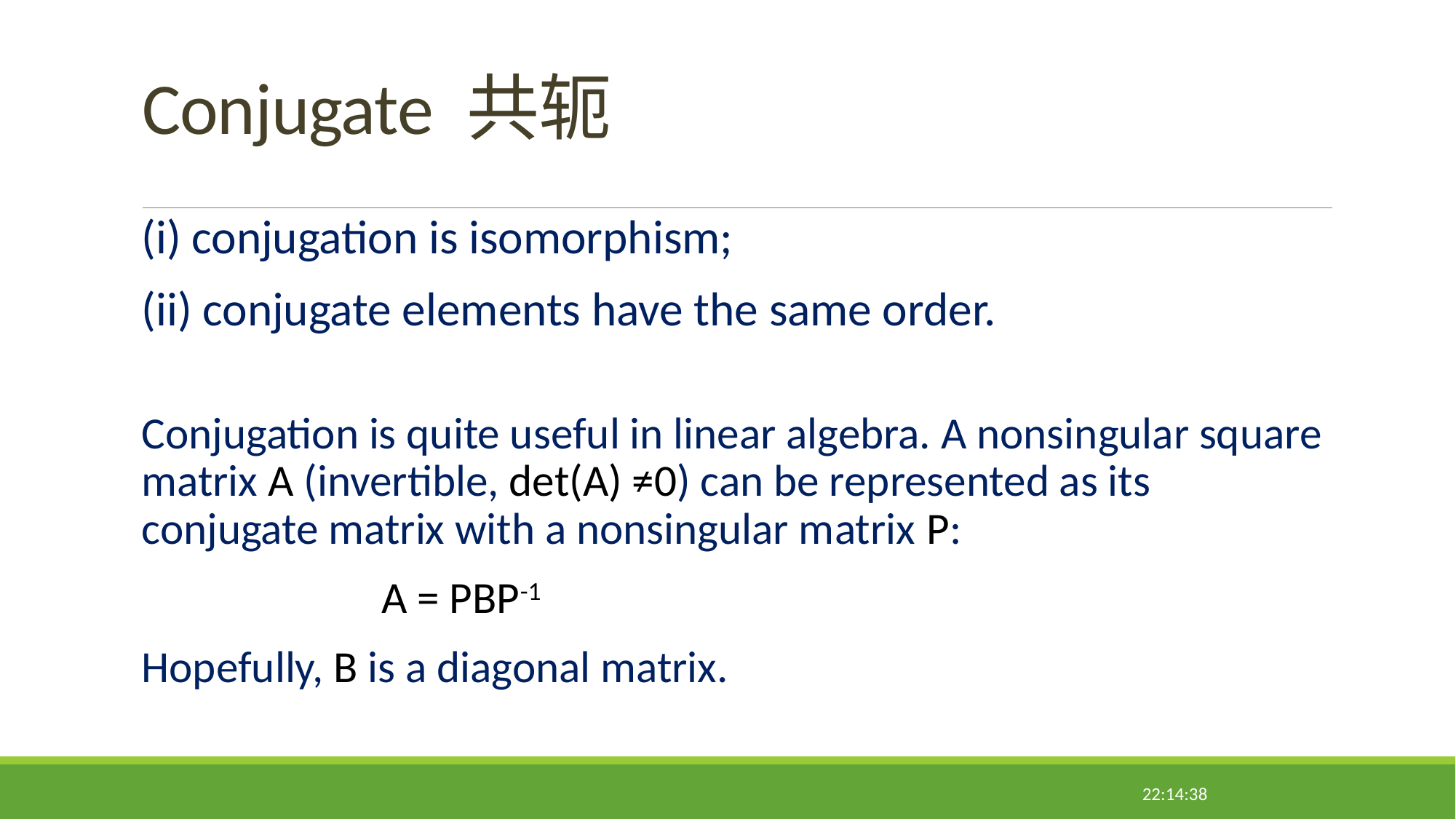

# Conjugate 共轭
(i) conjugation is isomorphism;
(ii) conjugate elements have the same order.

Conjugation is quite useful in linear algebra. A nonsingular square matrix A (invertible, det(A) ≠0) can be represented as its conjugate matrix with a nonsingular matrix P:
                        A = PBP-1
Hopefully, B is a diagonal matrix.
22:14:38